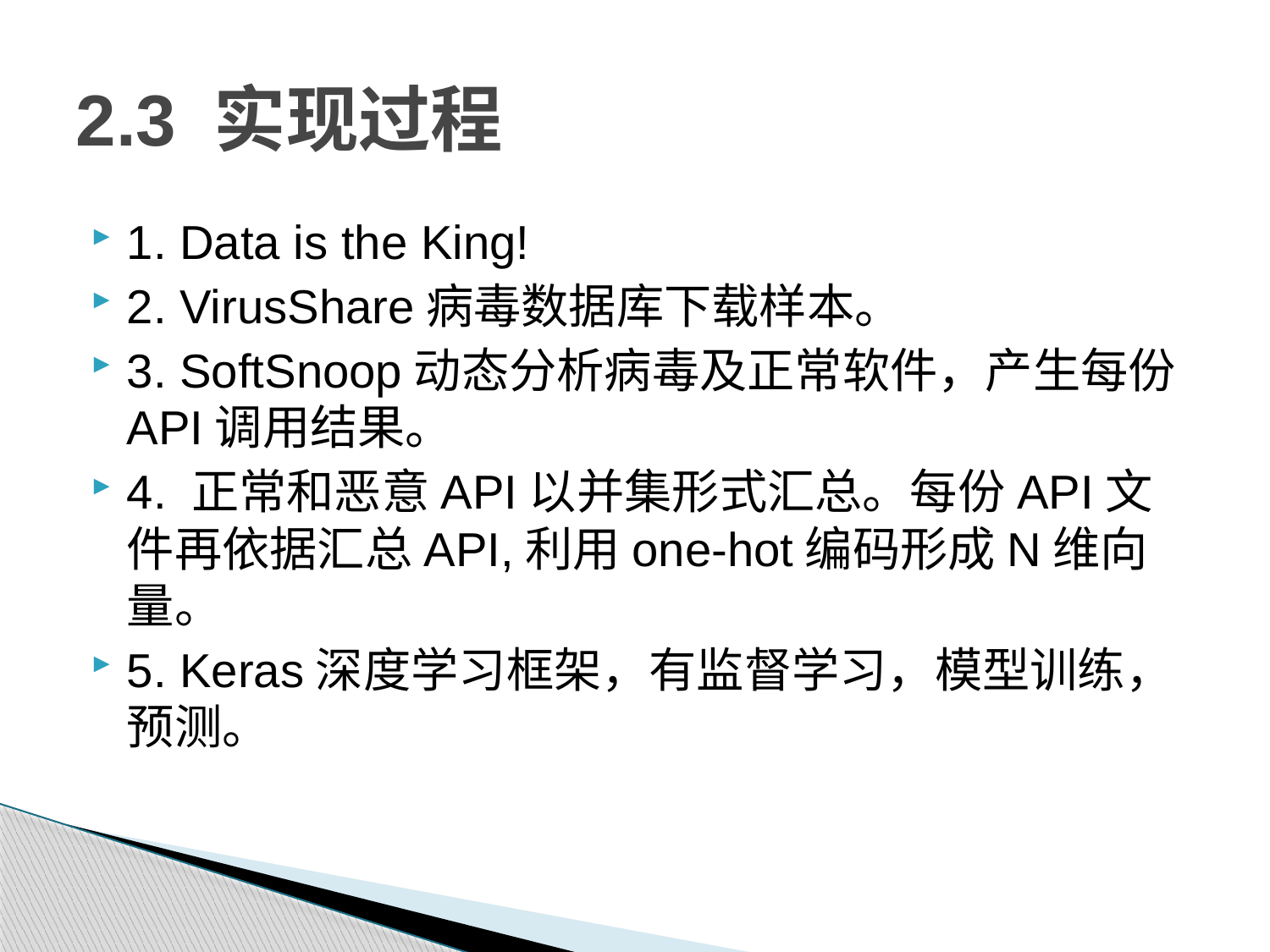

# 2.3 实现过程
1. Data is the King!
2. VirusShare病毒数据库下载样本。
3. SoftSnoop动态分析病毒及正常软件，产生每份API调用结果。
4. 正常和恶意API以并集形式汇总。每份API文件再依据汇总API,利用one-hot编码形成N维向量。
5. Keras深度学习框架，有监督学习，模型训练，预测。